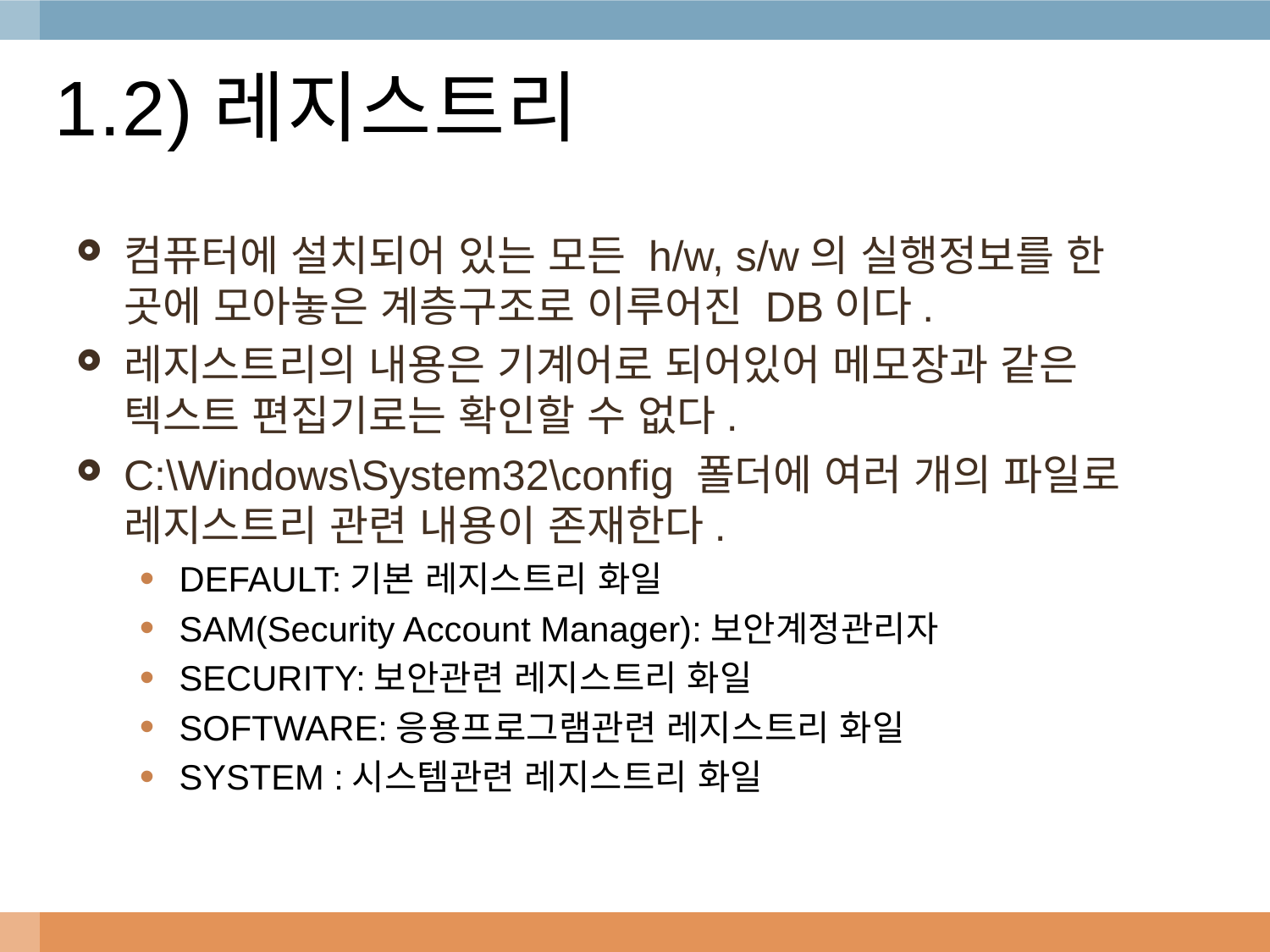

# 1.2)레지스트리
컴퓨터에 설치되어 있는 모든 h/w, s/w의 실행정보를 한 곳에 모아놓은 계층구조로 이루어진 DB이다.
레지스트리의 내용은 기계어로 되어있어 메모장과 같은 텍스트 편집기로는 확인할 수 없다.
C:\Windows\System32\config 폴더에 여러 개의 파일로 레지스트리 관련 내용이 존재한다.
DEFAULT:기본 레지스트리 화일
SAM(Security Account Manager):보안계정관리자
SECURITY:보안관련 레지스트리 화일
SOFTWARE:응용프로그램관련 레지스트리 화일
SYSTEM :시스템관련 레지스트리 화일